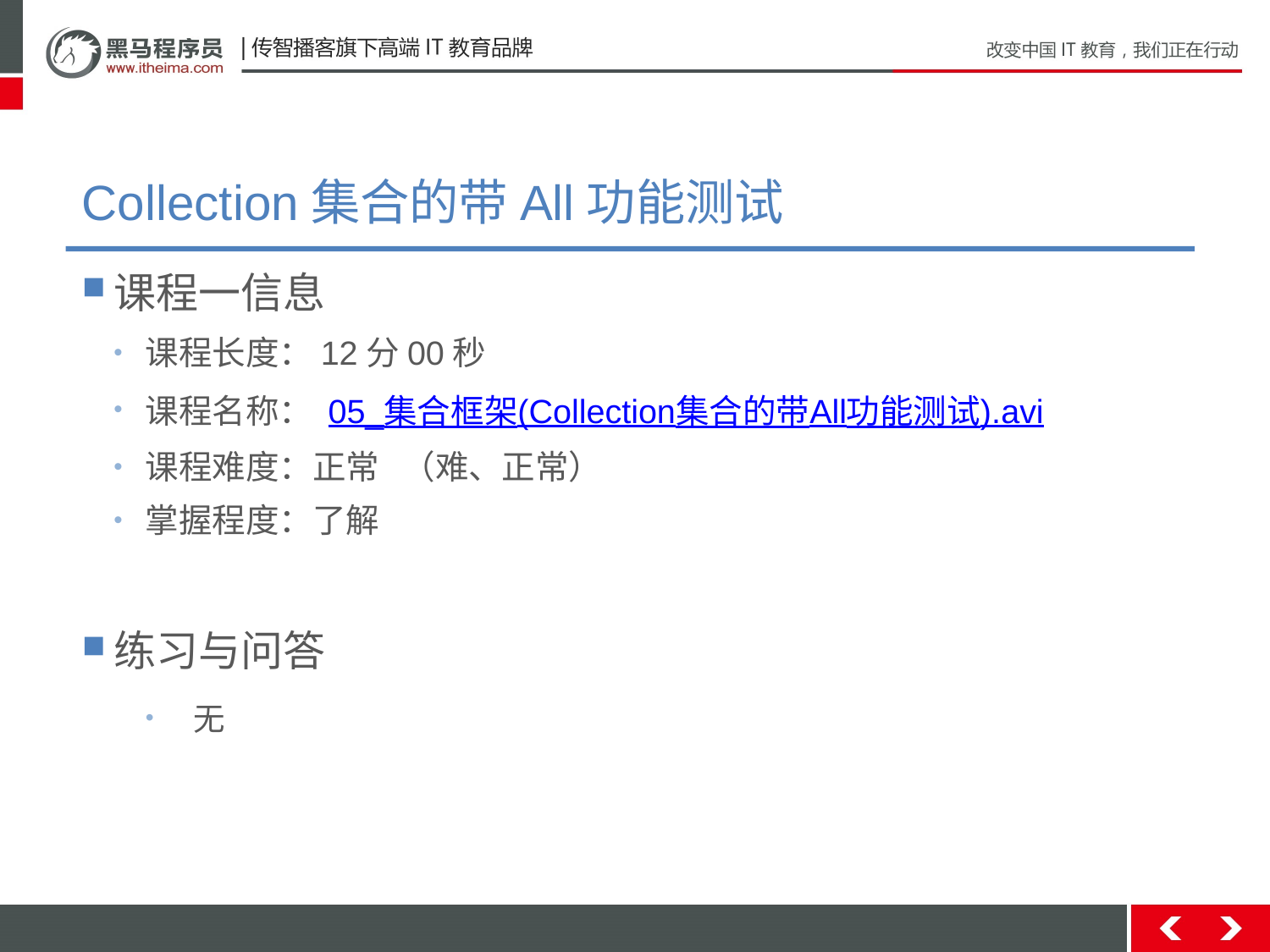

# Collection集合的带All功能测试
课程一信息
课程长度：12分00秒
课程名称： 05_集合框架(Collection集合的带All功能测试).avi
课程难度：正常   （难、正常）
掌握程度：了解

练习与问答
无